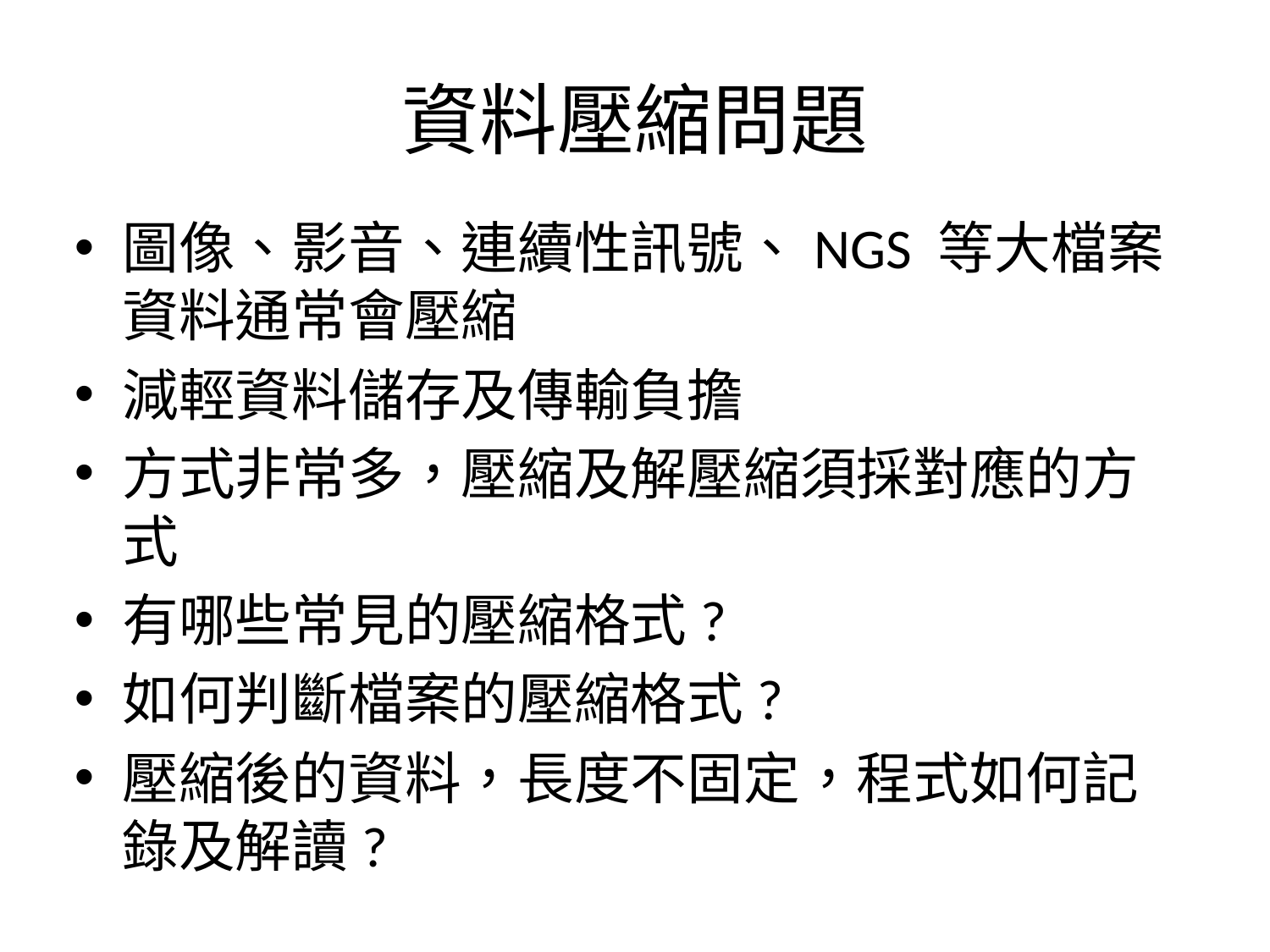

# 資料壓縮問題
圖像、影音、連續性訊號、NGS 等大檔案資料通常會壓縮
減輕資料儲存及傳輸負擔
方式非常多，壓縮及解壓縮須採對應的方式
有哪些常見的壓縮格式?
如何判斷檔案的壓縮格式?
壓縮後的資料，長度不固定，程式如何記錄及解讀?